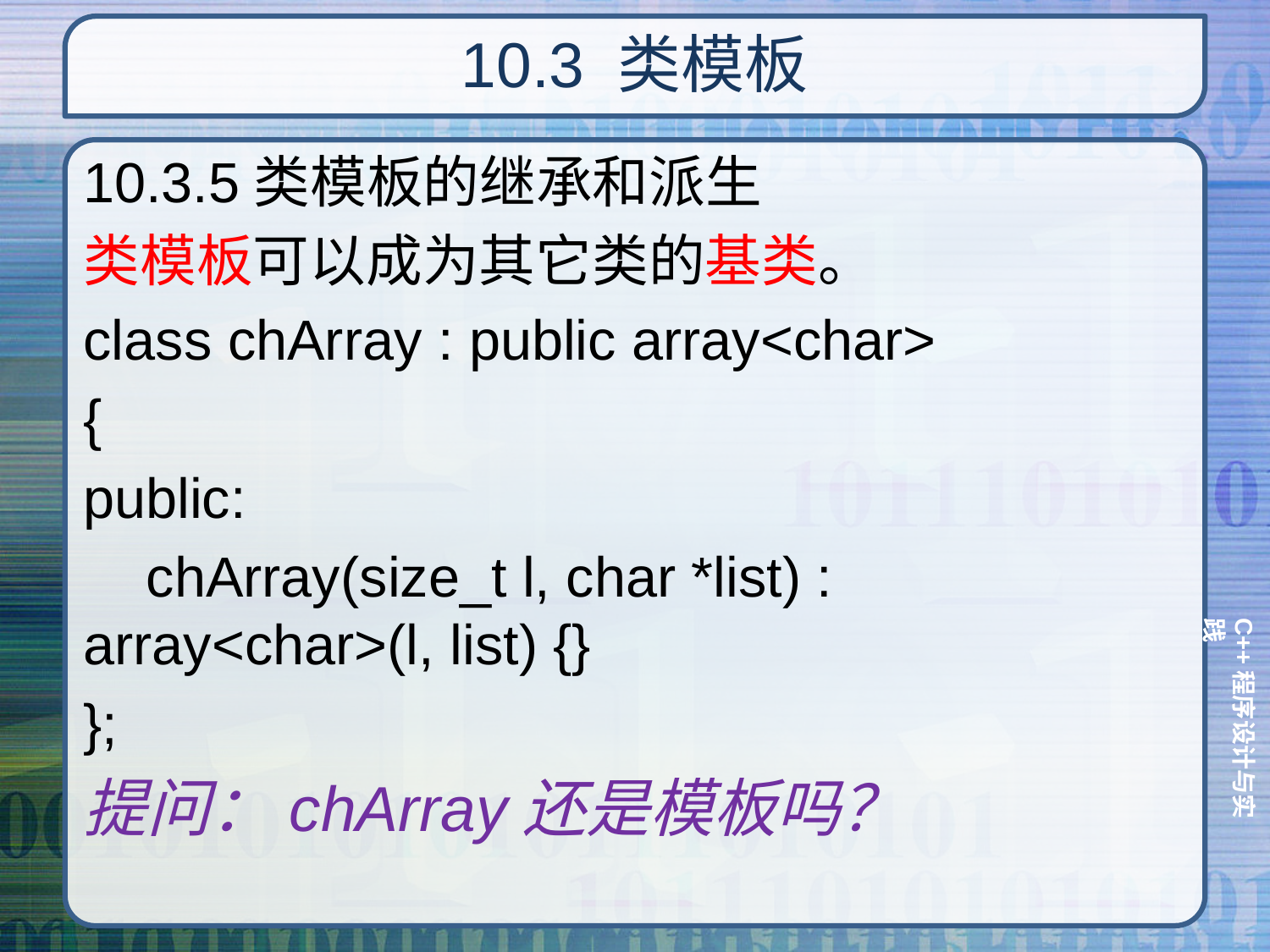

# 10.3 类模板
10.3.5类模板的继承和派生
类模板可以成为其它类的基类。
class chArray : public array<char>
{
public:
    chArray(size_t l, char *list) : array<char>(l, list) {}
};
提问：chArray还是模板吗？